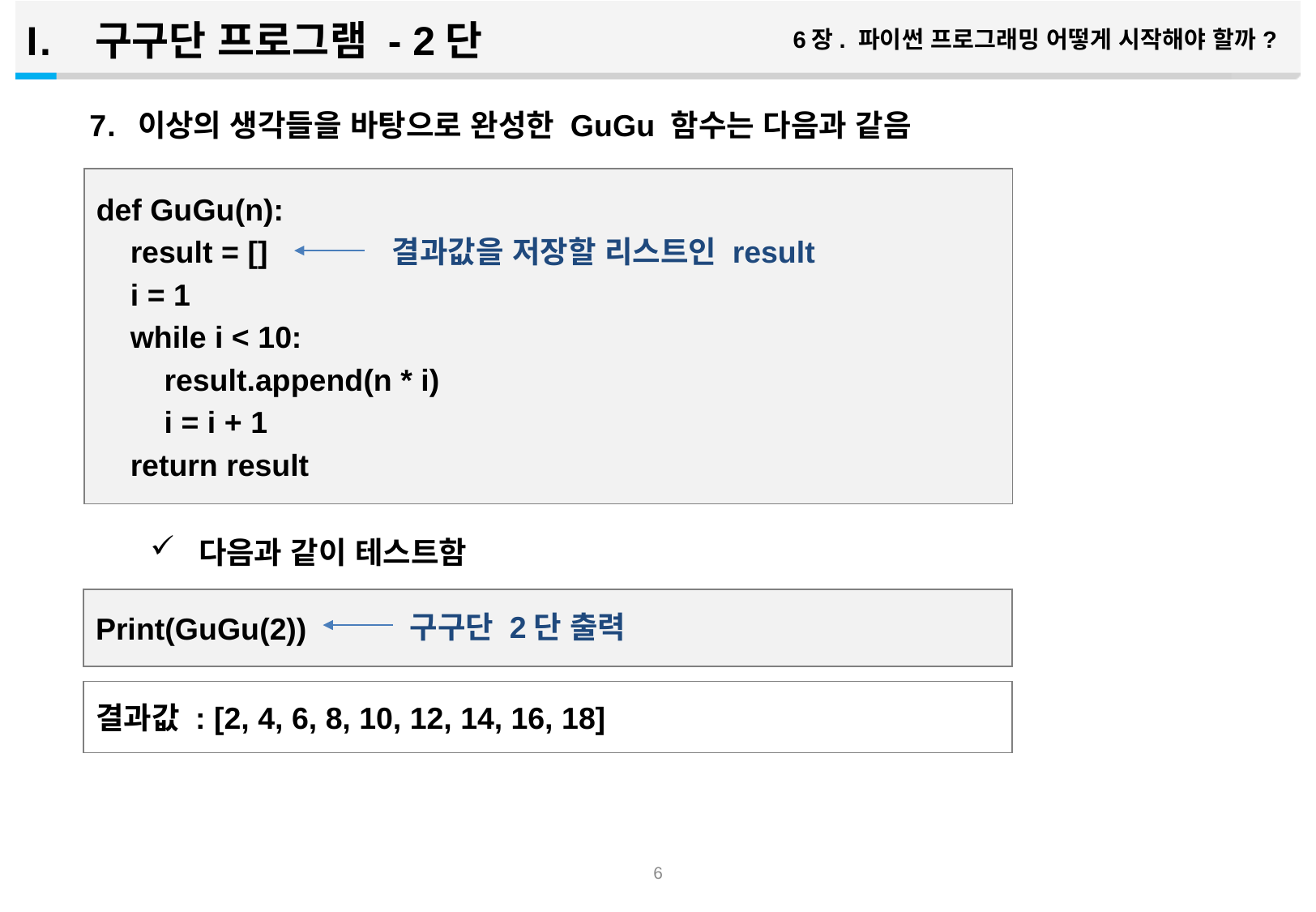

구구단 프로그램 - 2단
6장. 파이썬 프로그래밍 어떻게 시작해야 할까?
이상의 생각들을 바탕으로 완성한 GuGu 함수는 다음과 같음

다음과 같이 테스트함

def GuGu(n):
    result = []
    i = 1
    while i < 10:
        result.append(n * i)
        i = i + 1
    return result
결과값을 저장할 리스트인 result
Print(GuGu(2))
구구단 2단 출력
결과값 : [2, 4, 6, 8, 10, 12, 14, 16, 18]
6